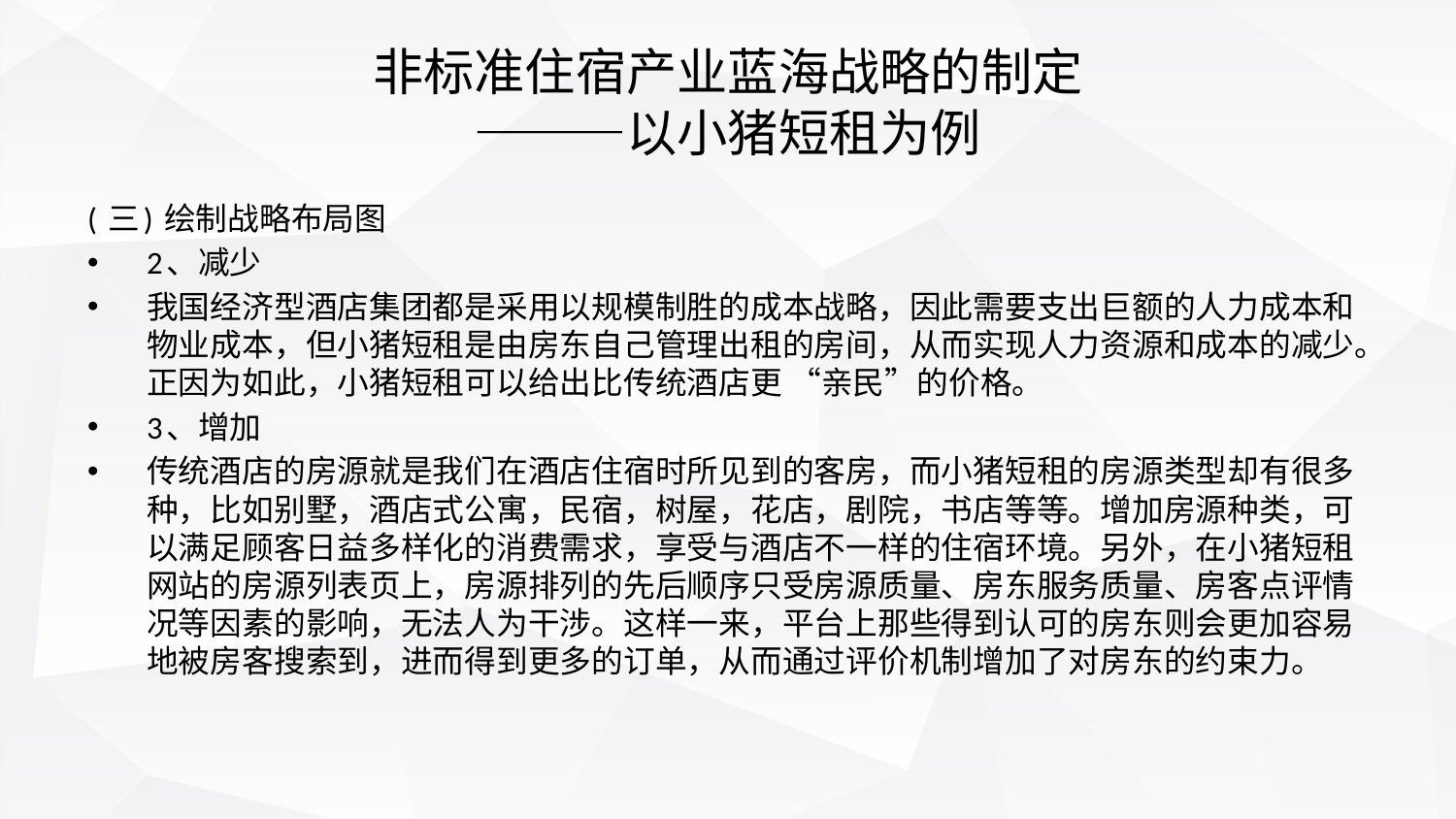

# 非标准住宿产业蓝海战略的制定 ———以小猪短租为例
( 三) 绘制战略布局图
2、减少
我国经济型酒店集团都是采用以规模制胜的成本战略，因此需要支出巨额的人力成本和物业成本，但小猪短租是由房东自己管理出租的房间，从而实现人力资源和成本的减少。正因为如此，小猪短租可以给出比传统酒店更 “亲民”的价格。
3、增加
传统酒店的房源就是我们在酒店住宿时所见到的客房，而小猪短租的房源类型却有很多种，比如别墅，酒店式公寓，民宿，树屋，花店，剧院，书店等等。增加房源种类，可以满足顾客日益多样化的消费需求，享受与酒店不一样的住宿环境。另外，在小猪短租网站的房源列表页上，房源排列的先后顺序只受房源质量、房东服务质量、房客点评情况等因素的影响，无法人为干涉。这样一来，平台上那些得到认可的房东则会更加容易地被房客搜索到，进而得到更多的订单，从而通过评价机制增加了对房东的约束力。